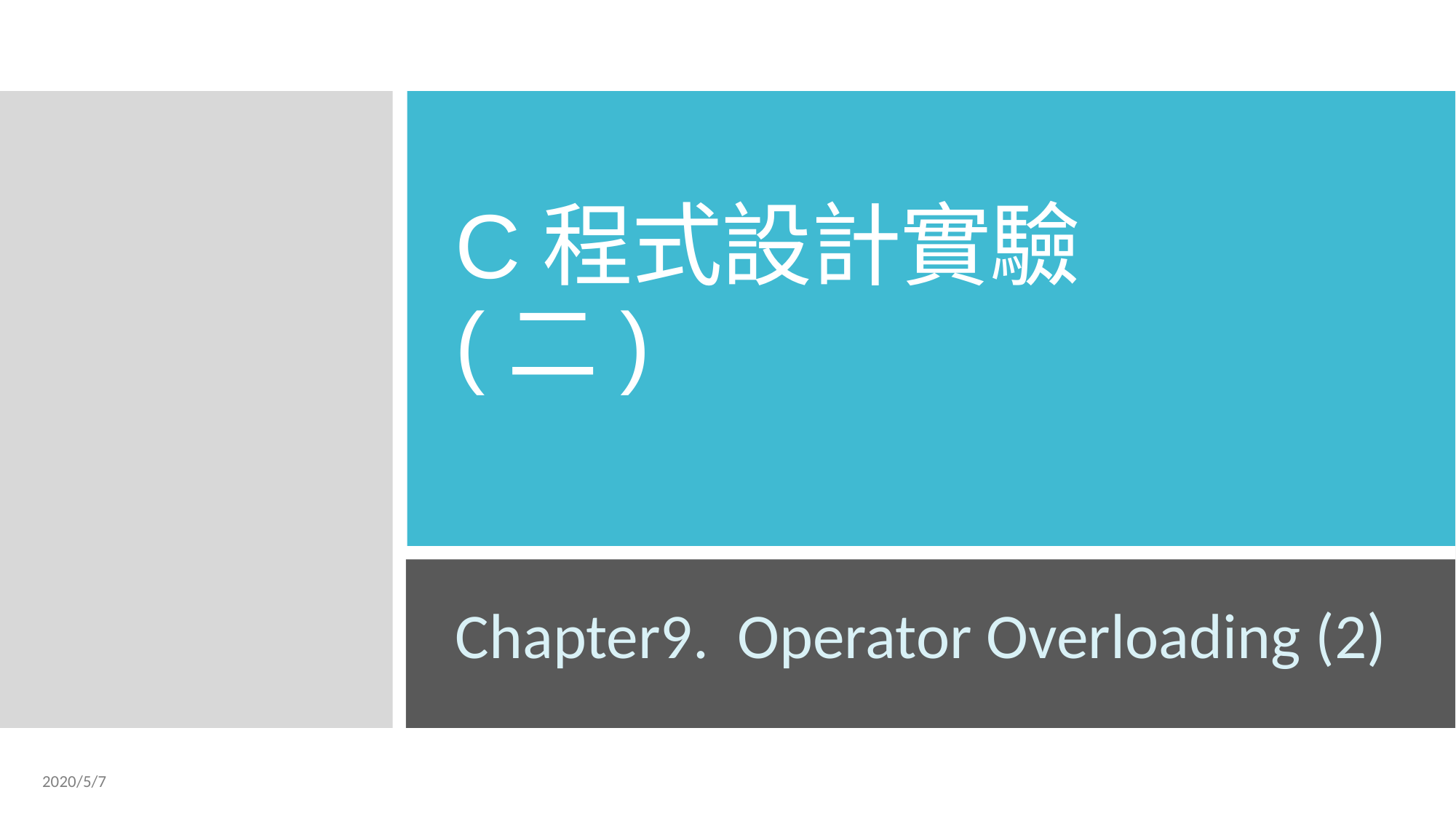

# C程式設計實驗(二)

Chapter9.  Operator Overloading (2)
2020/5/7
1